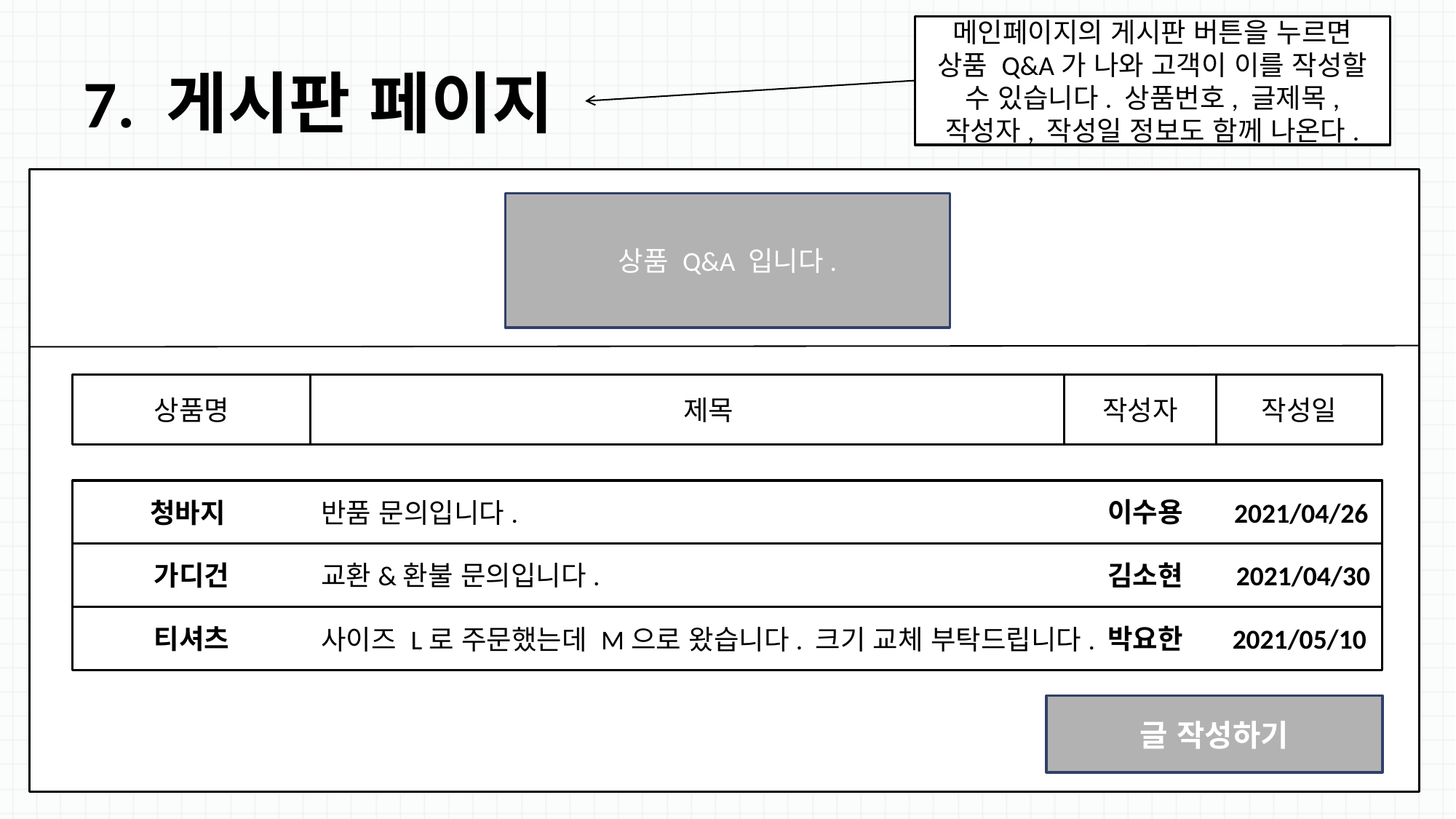

메인페이지의 게시판 버튼을 누르면 상품 Q&A가 나와 고객이 이를 작성할 수 있습니다. 상품번호, 글제목, 작성자, 작성일 정보도 함께 나온다.
# 7. 게시판 페이지

상품 Q&A 입니다.
상품명
제목
작성자
작성일

이수용
청바지
2021/04/26
반품 문의입니다.

교환&환불 문의입니다.
가디건

김소현
2021/04/30

티셔츠
박요한
2021/05/10
사이즈 L로 주문했는데 M으로 왔습니다. 크기 교체 부탁드립니다.
글 작성하기